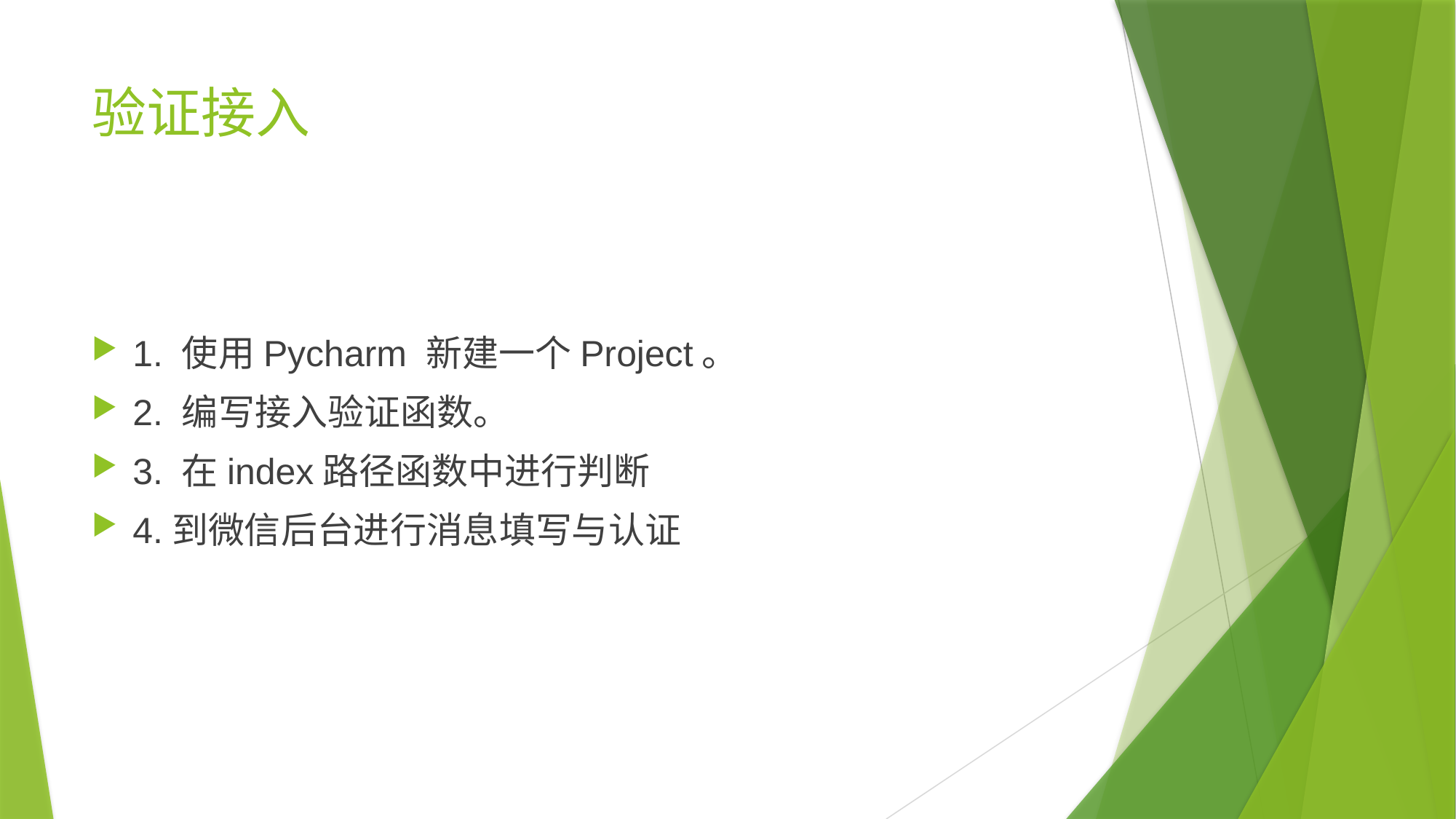

# 验证接入
1. 使用Pycharm 新建一个Project。
2. 编写接入验证函数。
3. 在index路径函数中进行判断
4.到微信后台进行消息填写与认证